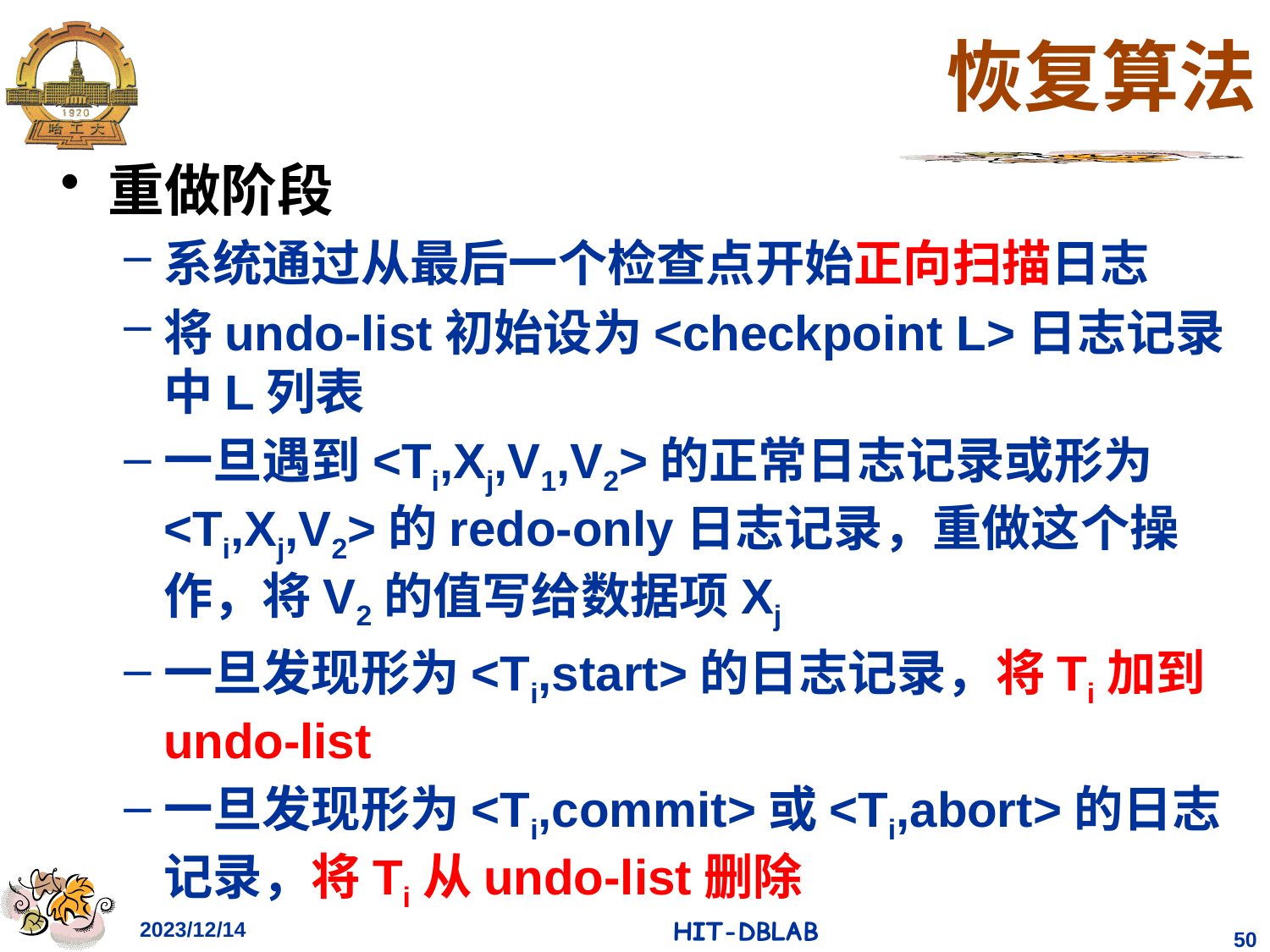

# 恢复算法
重做阶段
系统通过从最后一个检查点开始正向扫描日志
将undo-list初始设为<checkpoint L>日志记录中L列表
一旦遇到<Ti,Xj,V1,V2>的正常日志记录或形为<Ti,Xj,V2>的redo-only日志记录，重做这个操作，将V2的值写给数据项Xj
一旦发现形为<Ti,start>的日志记录，将Ti加到undo-list
一旦发现形为<Ti,commit>或<Ti,abort>的日志记录，将Ti从undo-list删除
2023/12/14
HIT-DBLAB
50